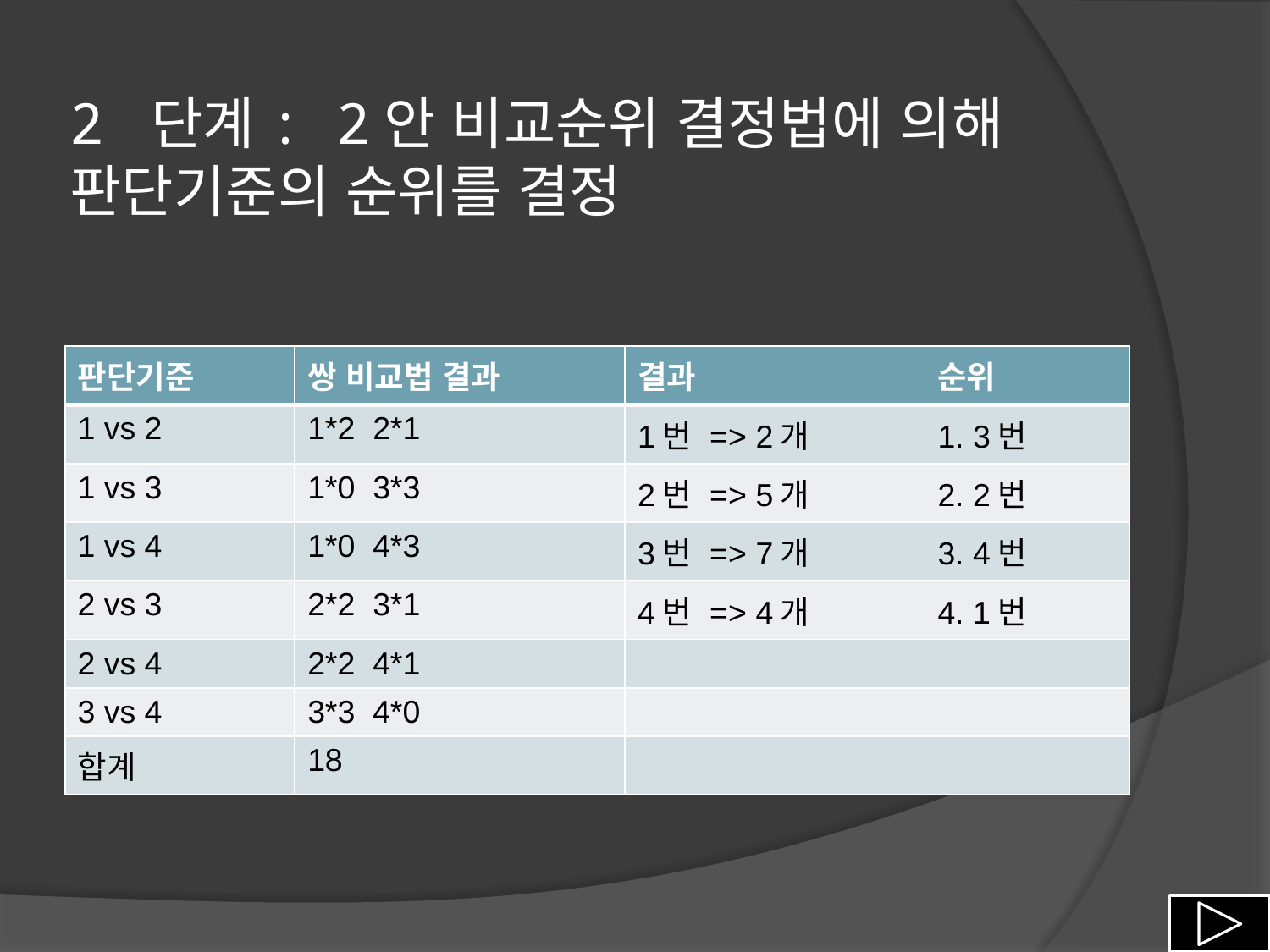

# 2 단계: 2안 비교순위 결정법에 의해 판단기준의 순위를 결정
| 판단기준 | 쌍 비교법 결과 | 결과 | 순위 |
| --- | --- | --- | --- |
| 1 vs 2 | 1\*2 2\*1 | 1번 => 2개 | 1. 3번 |
| 1 vs 3 | 1\*0 3\*3 | 2번 => 5개 | 2. 2번 |
| 1 vs 4 | 1\*0 4\*3 | 3번 => 7개 | 3. 4번 |
| 2 vs 3 | 2\*2 3\*1 | 4번 => 4개 | 4. 1번 |
| 2 vs 4 | 2\*2 4\*1 |  |  |
| 3 vs 4 | 3\*3 4\*0 |  |  |
| 합계 | 18 |  |  |